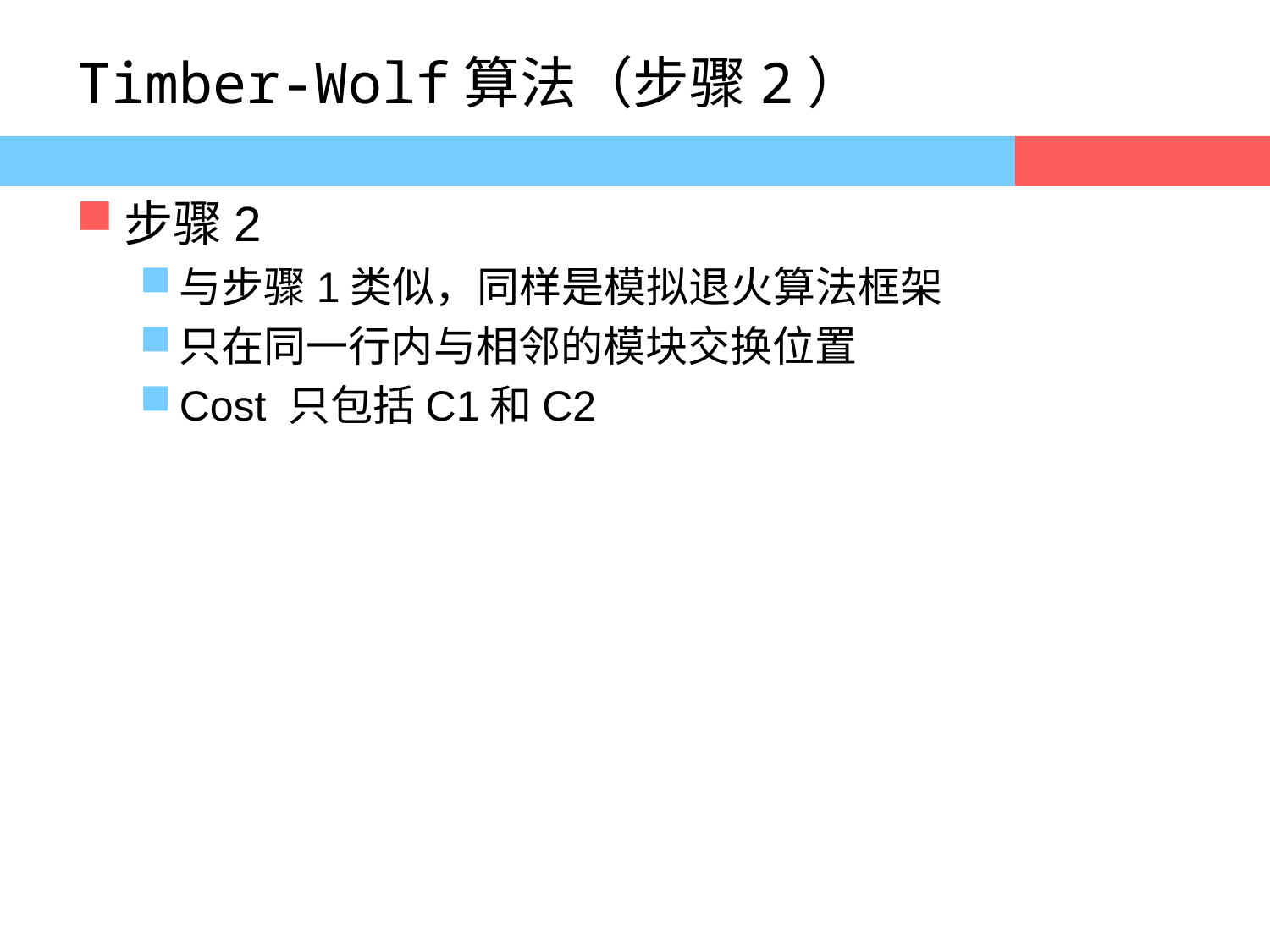

# Timber-Wolf算法（步骤2）
步骤2
与步骤1类似，同样是模拟退火算法框架
只在同一行内与相邻的模块交换位置
Cost 只包括C1和C2